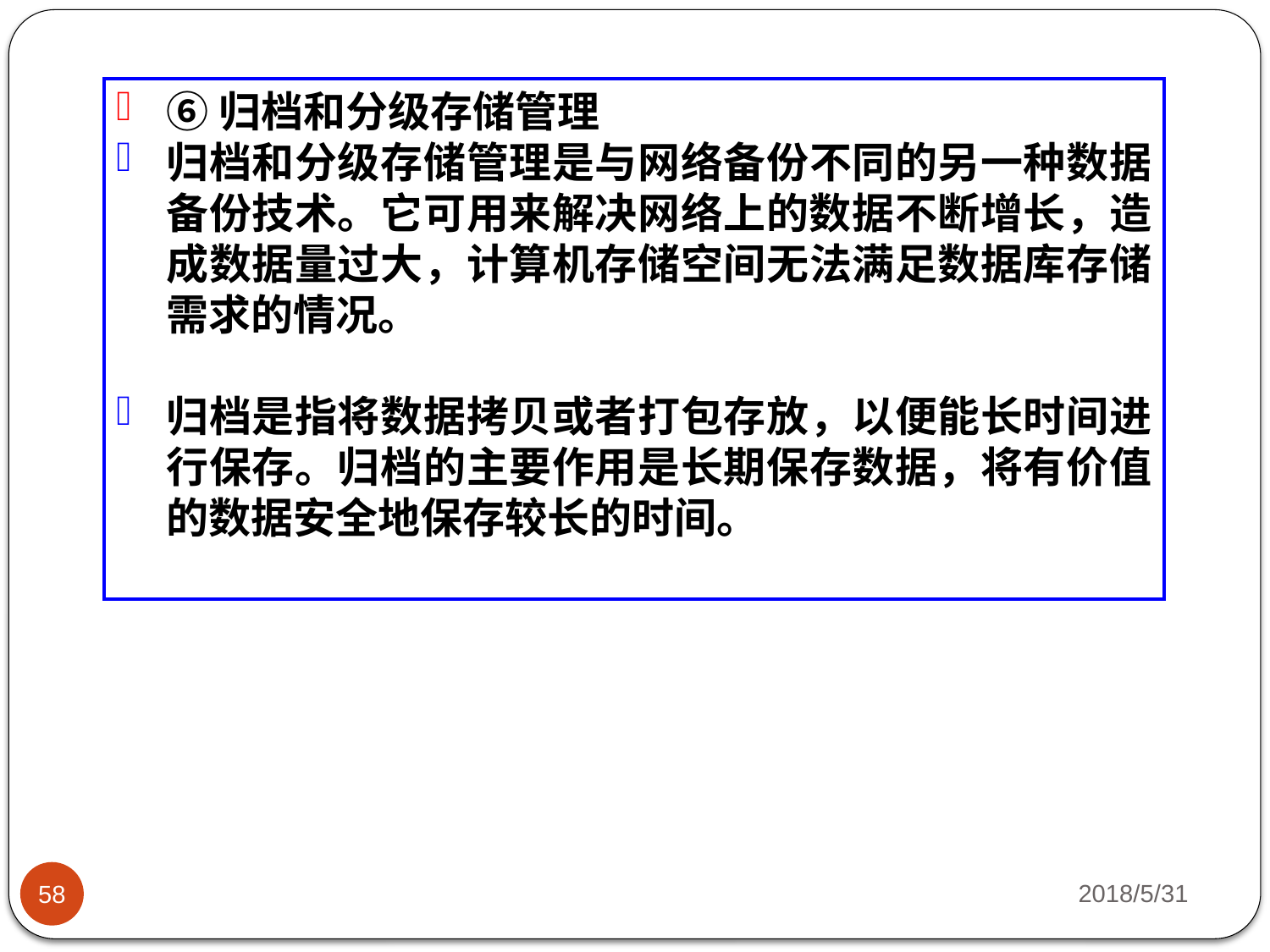

#
⑥归档和分级存储管理
归档和分级存储管理是与网络备份不同的另一种数据备份技术。它可用来解决网络上的数据不断增长，造成数据量过大，计算机存储空间无法满足数据库存储需求的情况。

归档是指将数据拷贝或者打包存放，以便能长时间进行保存。归档的主要作用是长期保存数据，将有价值的数据安全地保存较长的时间。

2018/5/31
58